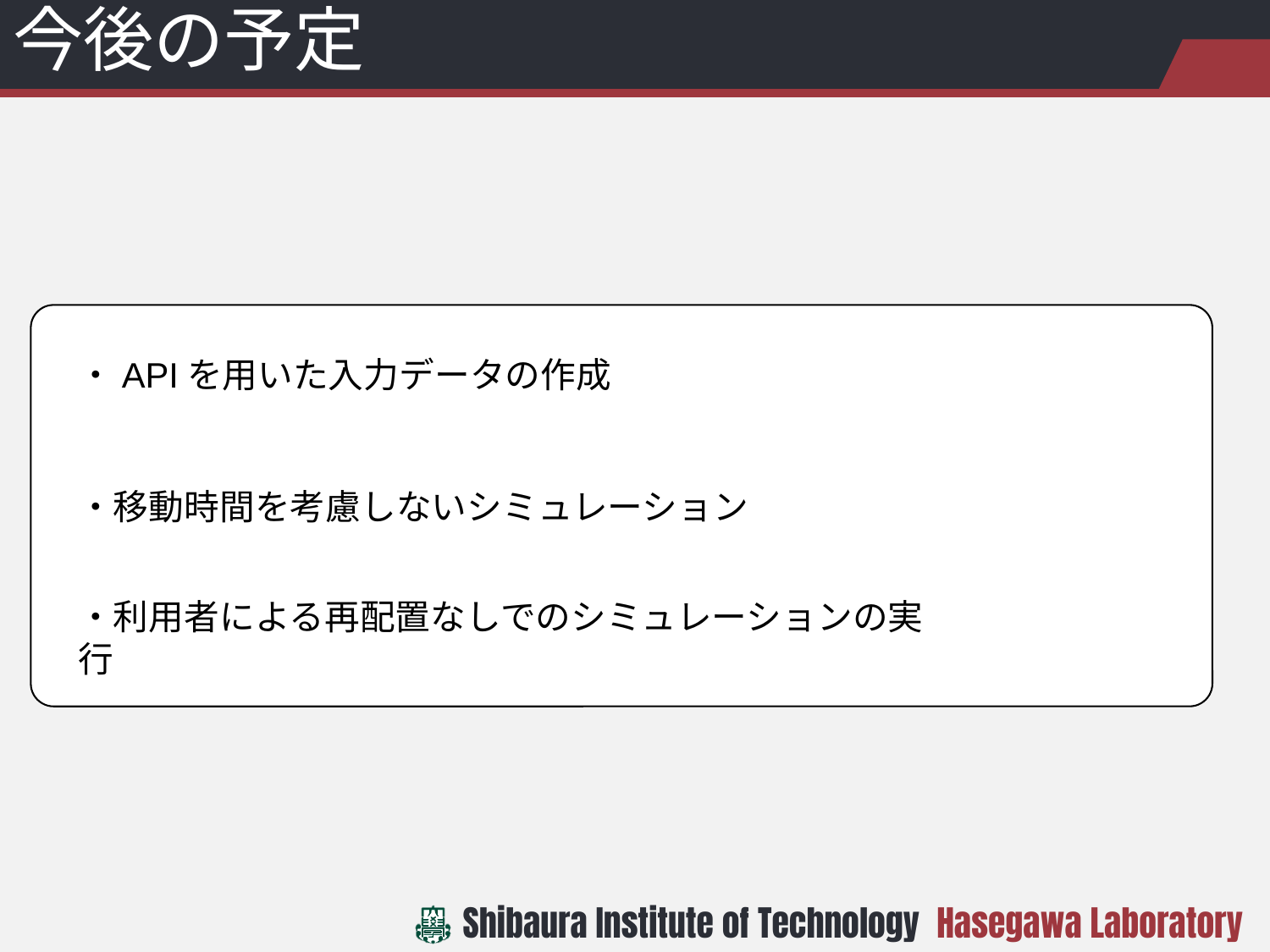

# 今後の予定

・APIを用いた入力データの作成
・移動時間を考慮しないシミュレーション
・利用者による再配置なしでのシミュレーションの実行